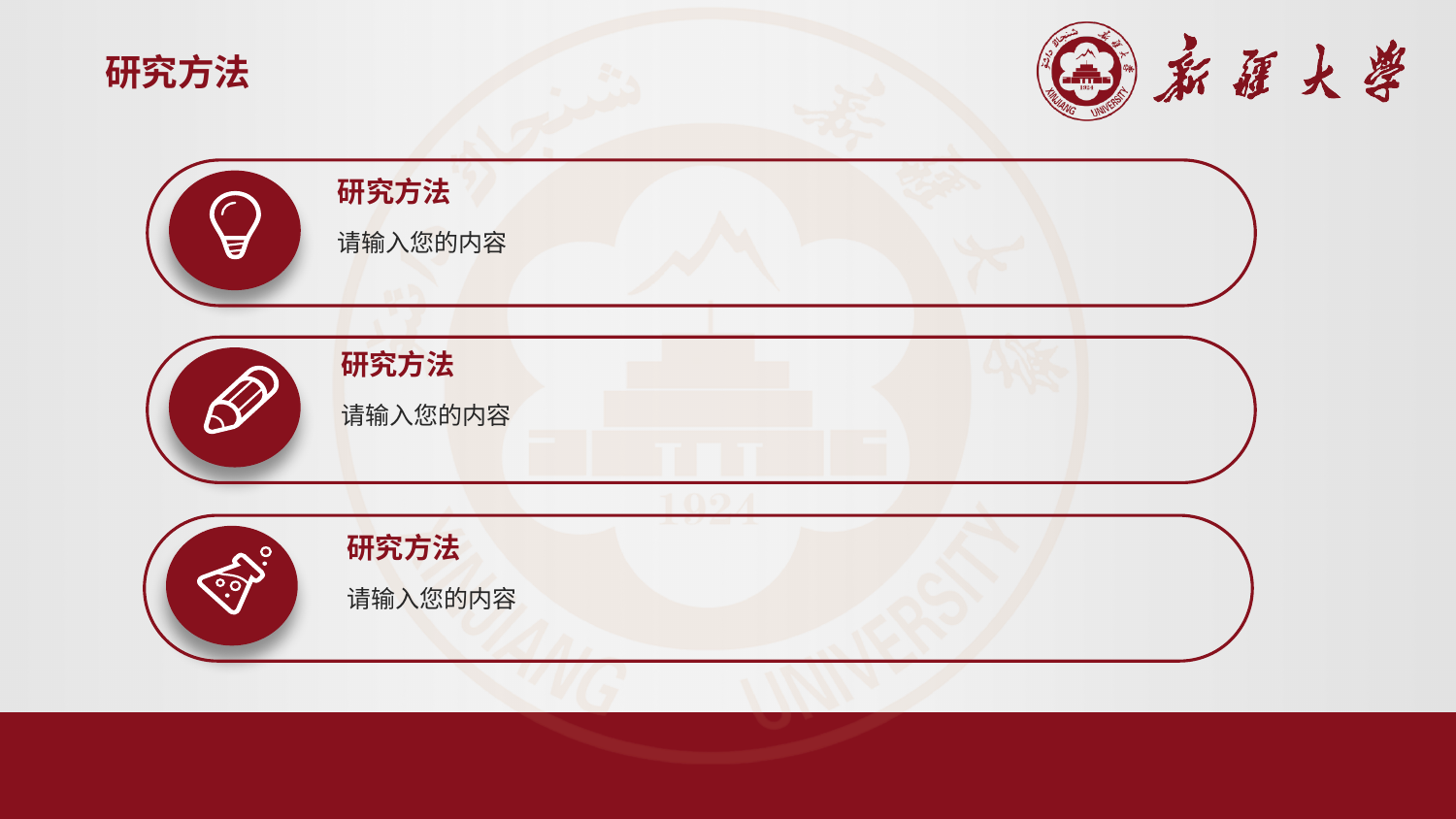

研究方法

研究方法

请输入您的内容

研究方法

请输入您的内容

研究方法

请输入您的内容